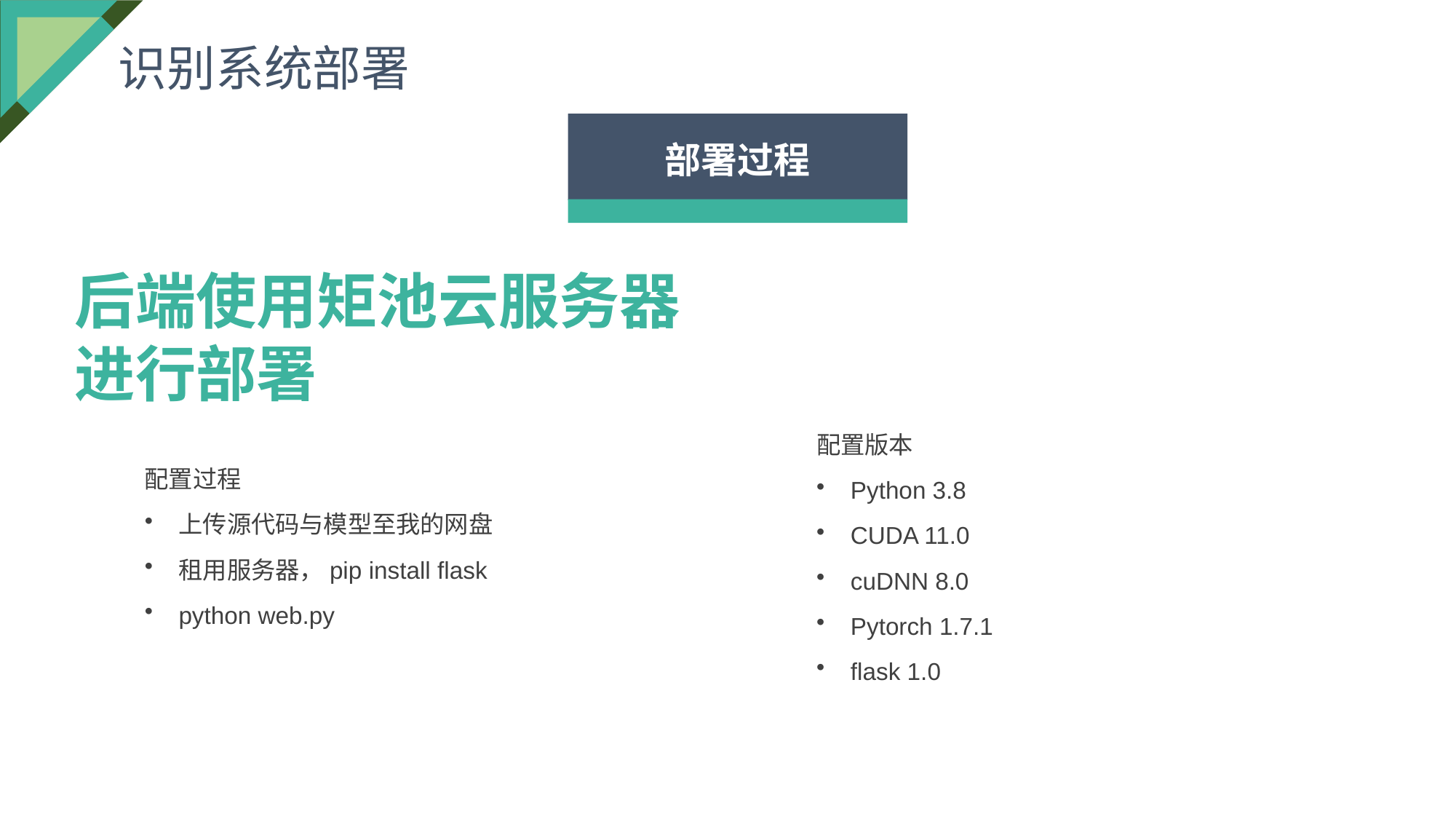

识别系统部署

部署过程

后端使用矩池云服务器进行部署
配置版本
Python 3.8
CUDA 11.0
cuDNN 8.0
Pytorch 1.7.1
flask 1.0

配置过程
上传源代码与模型至我的网盘
租用服务器，pip install flask
python web.py